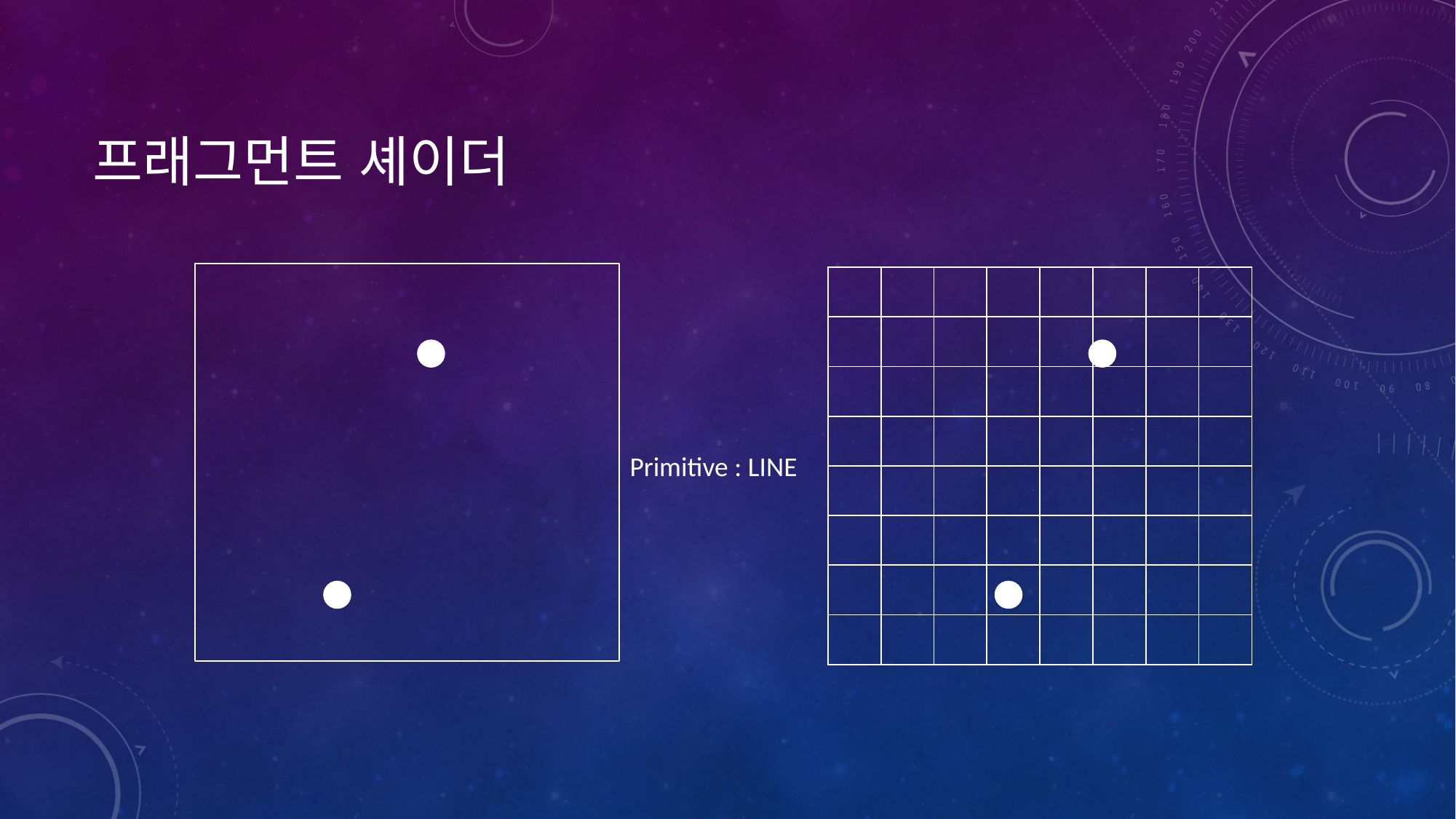

# 프래그먼트 셰이더

|  |  |  |  |  |  |  |  |
| --- | --- | --- | --- | --- | --- | --- | --- |
|  |  |  |  |  |  |  |  |
|  |  |  |  |  |  |  |  |
|  |  |  |  |  |  |  |  |
|  |  |  |  |  |  |  |  |
|  |  |  |  |  |  |  |  |
|  |  |  |  |  |  |  |  |
|  |  |  |  |  |  |  |  |

Primitive : LINE